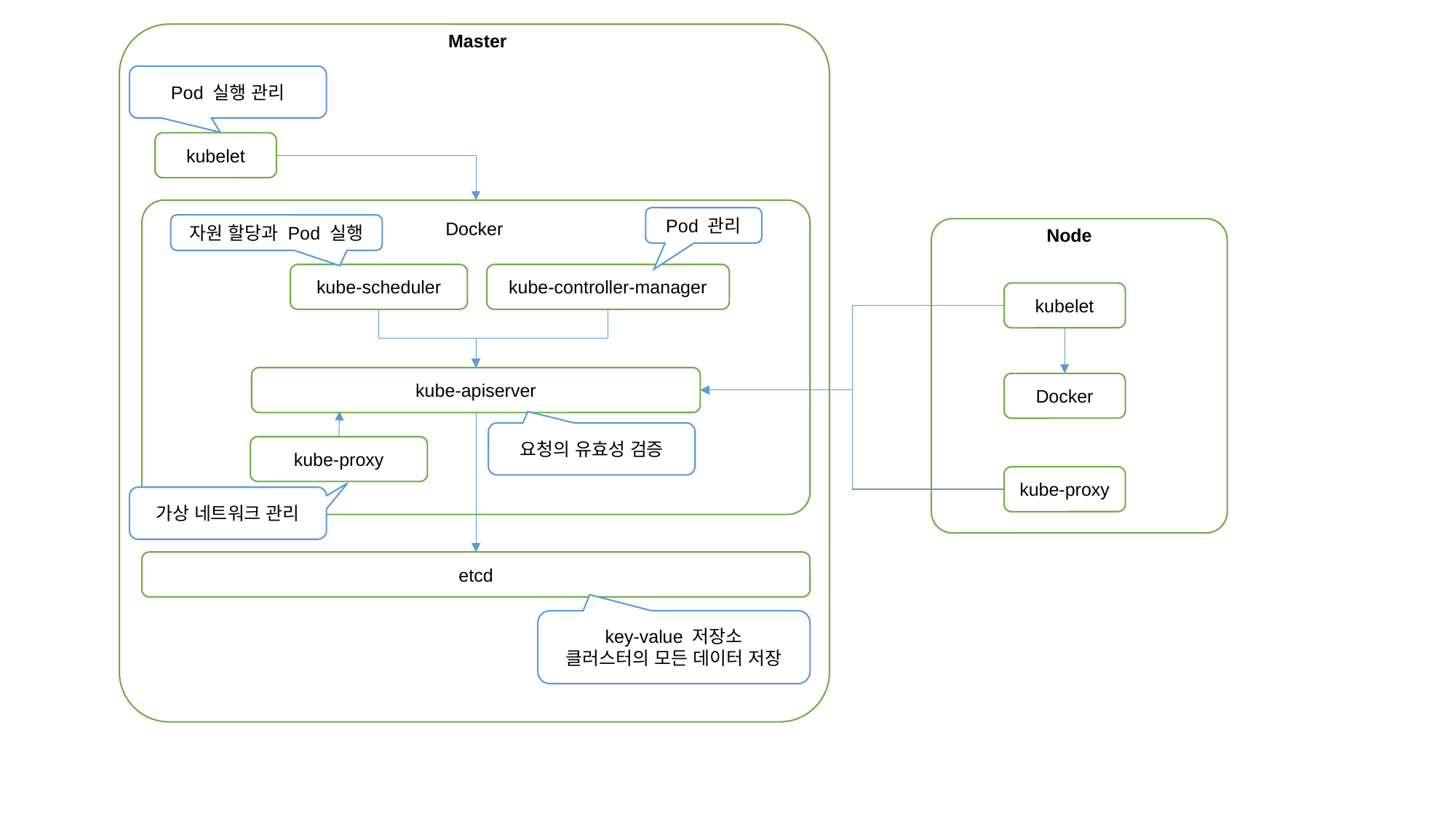

Master

Pod 실행 관리
kubelet

Pod 관리
Docker
자원 할당과 Pod 실행

Node
kube-scheduler
kube-controller-manager
kubelet
kube-apiserver
Docker
요청의 유효성 검증
kube-proxy
kube-proxy
가상 네트워크 관리
etcd
key-value 저장소
클러스터의 모든 데이터 저장